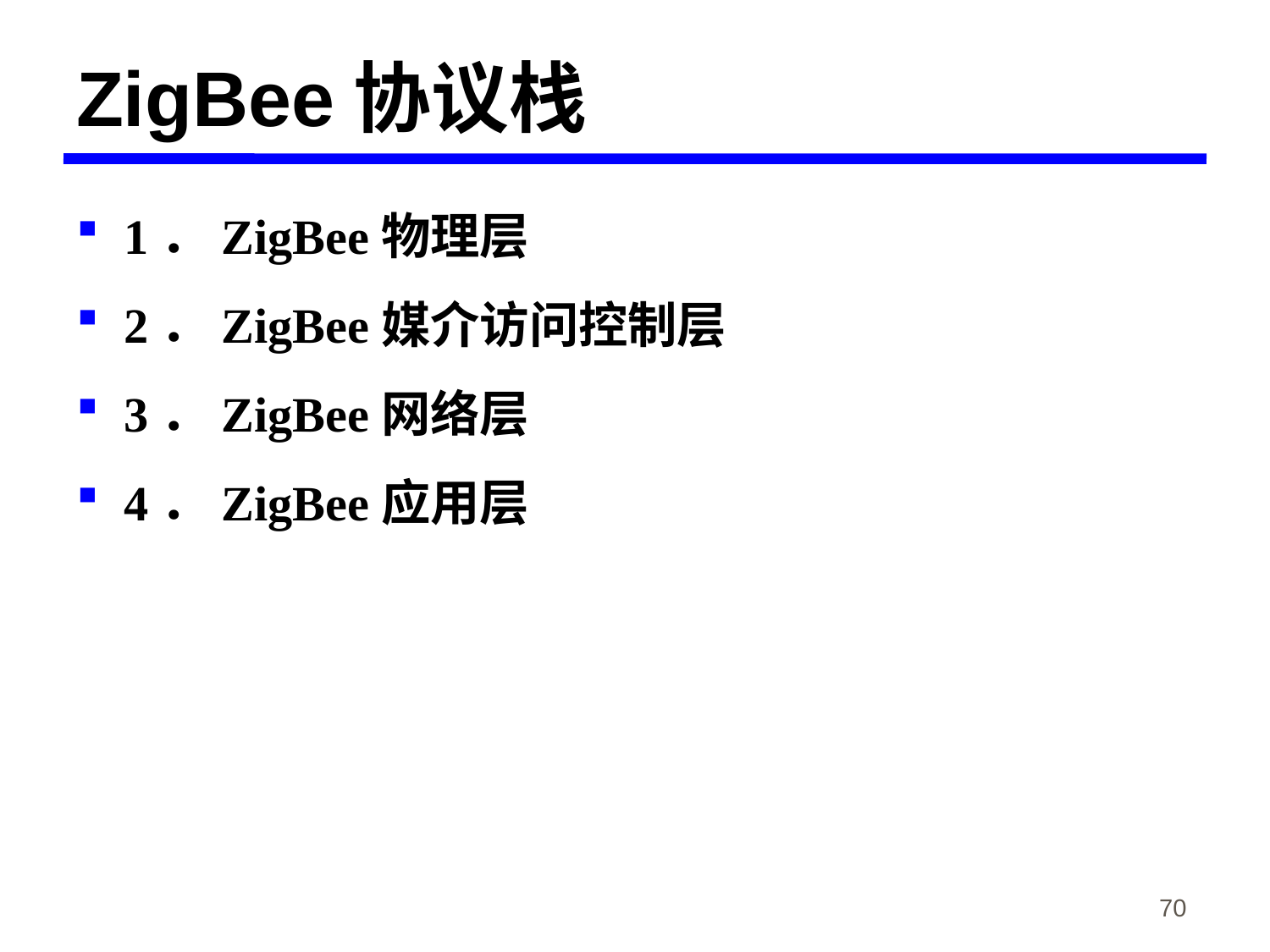

# ZigBee协议栈
1．ZigBee物理层
2．ZigBee媒介访问控制层
3．ZigBee网络层
4．ZigBee应用层
《物联网概论》-韩毅刚
70